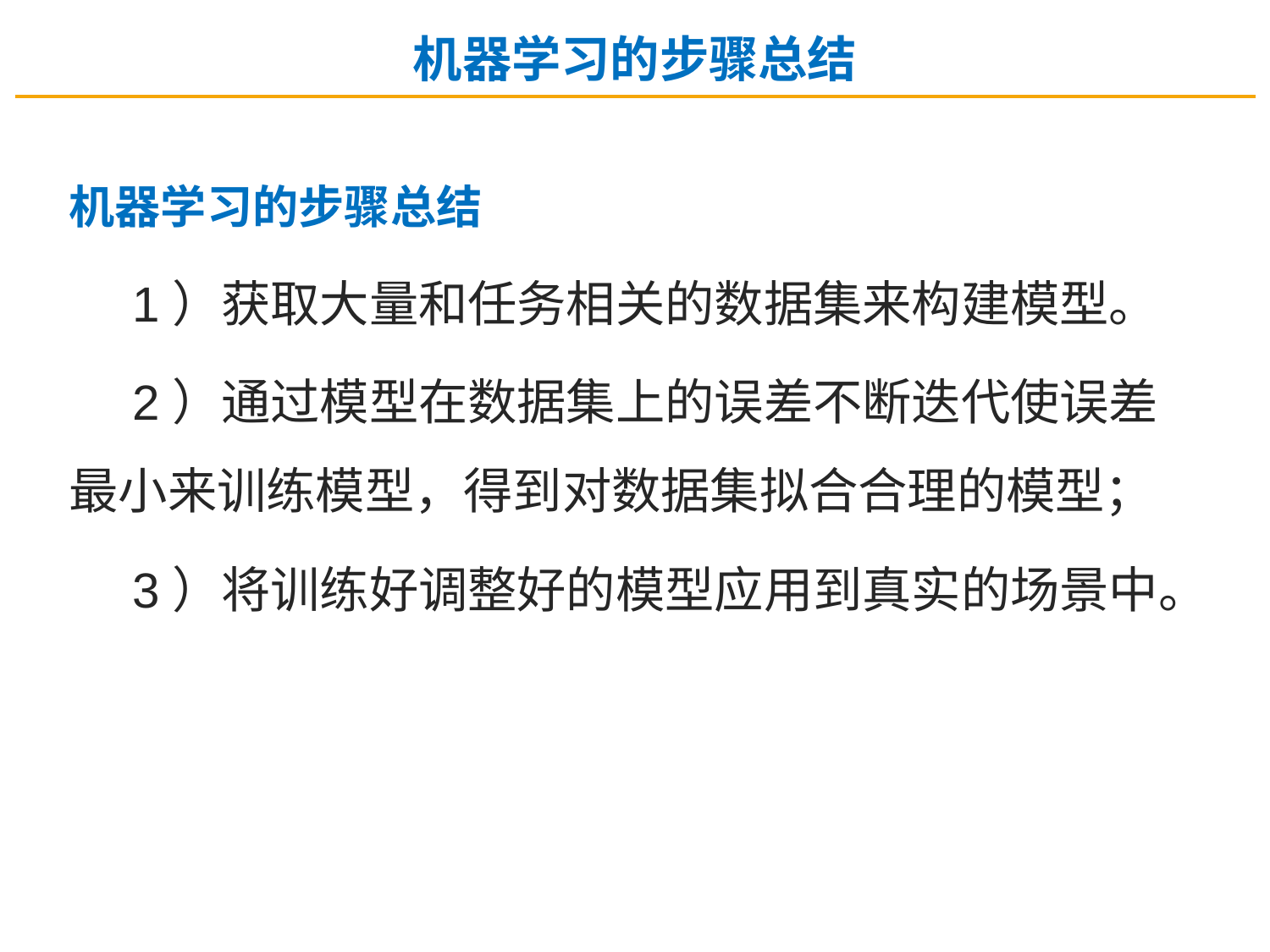

机器学习的步骤总结
机器学习的步骤总结
1）获取大量和任务相关的数据集来构建模型。
2）通过模型在数据集上的误差不断迭代使误差最小来训练模型，得到对数据集拟合合理的模型；
3）将训练好调整好的模型应用到真实的场景中。